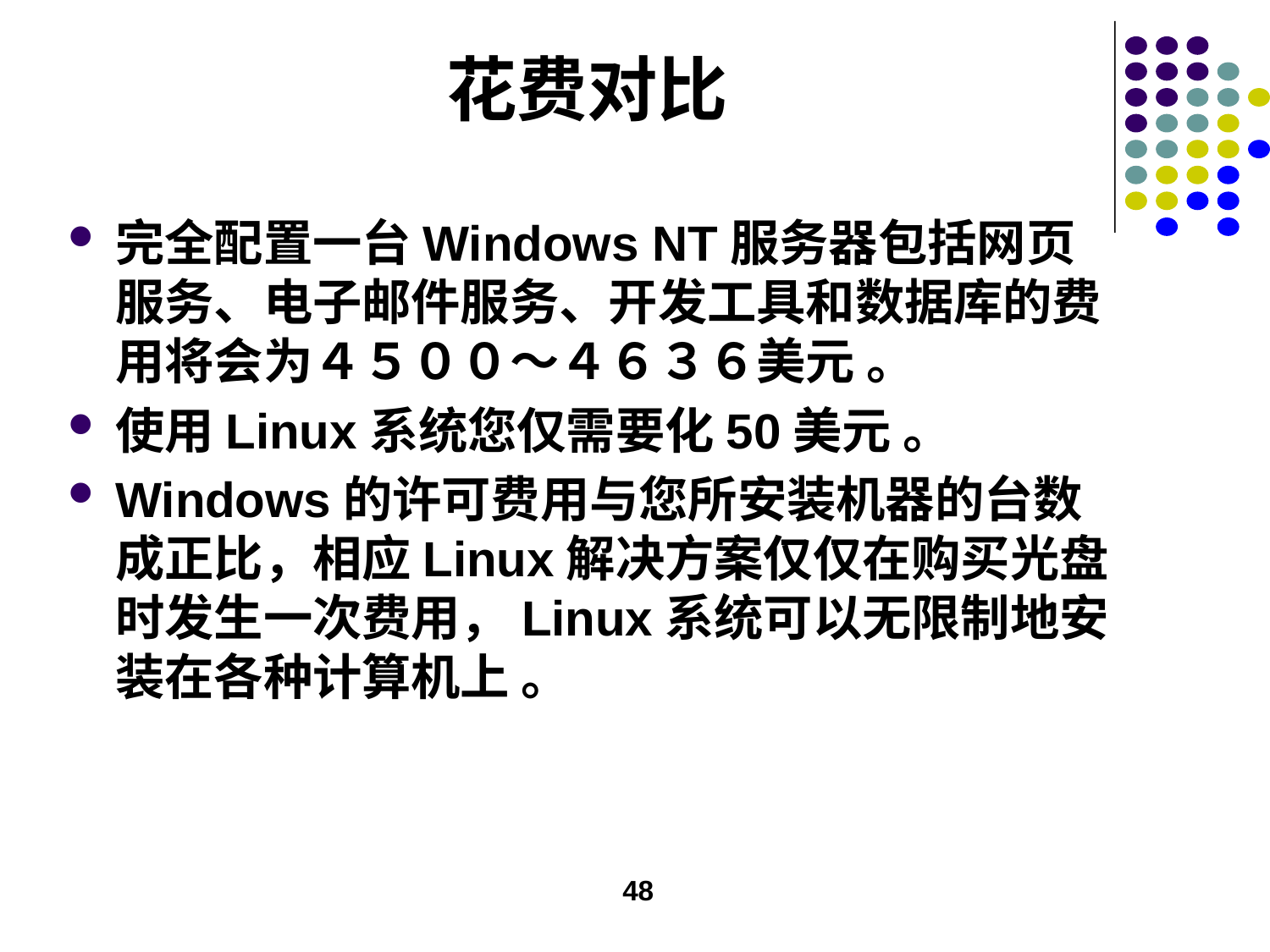

# 花费对比
完全配置一台Windows NT服务器包括网页服务、电子邮件服务、开发工具和数据库的费用将会为４５００～４６３６美元 。
使用Linux系统您仅需要化50美元 。
Windows的许可费用与您所安装机器的台数成正比，相应Linux解决方案仅仅在购买光盘时发生一次费用，Linux系统可以无限制地安装在各种计算机上 。
48